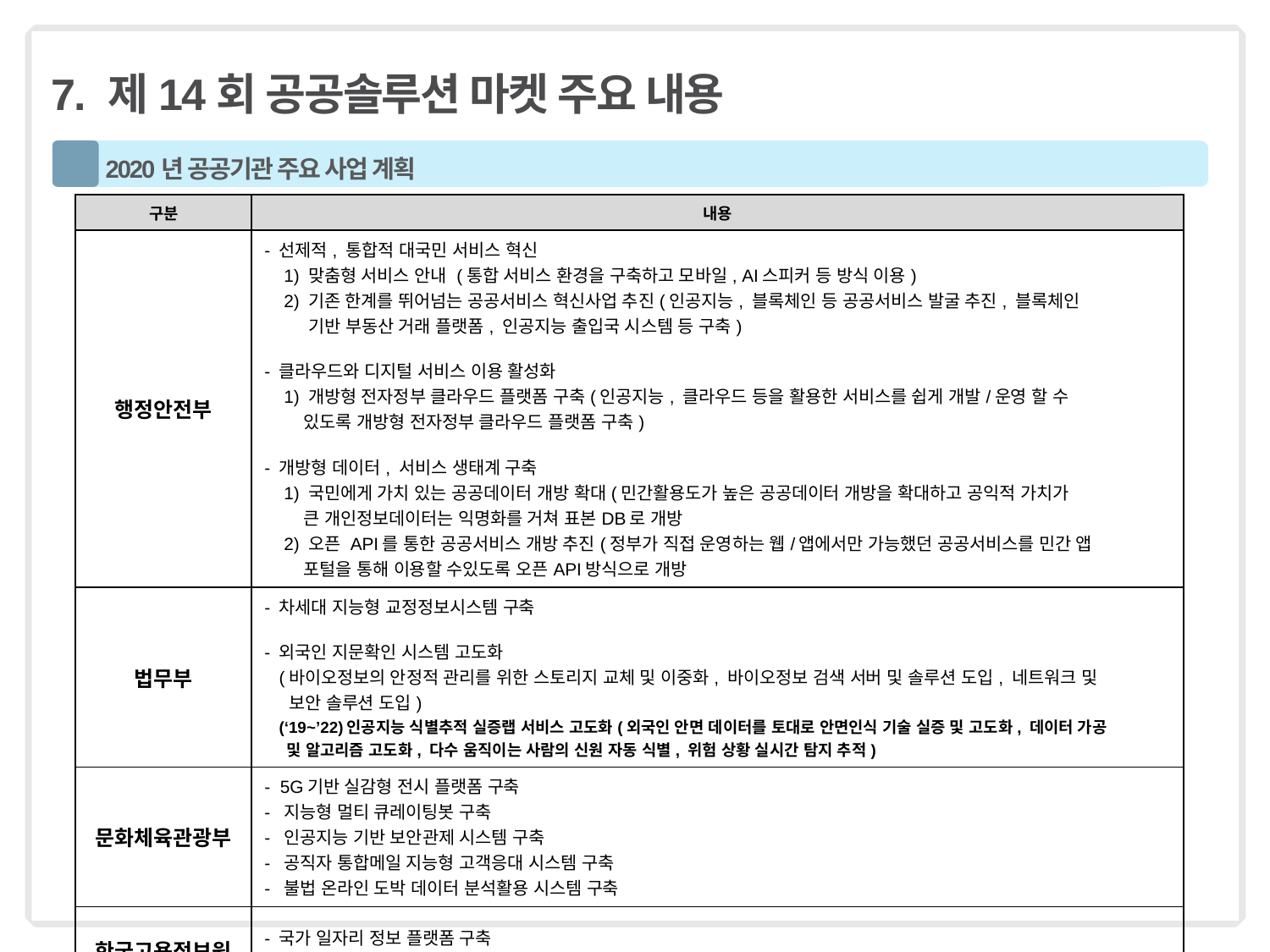

# 7. 제14회 공공솔루션 마켓 주요 내용
1
       2020년 공공기관 주요 사업 계획
| 구분 | 내용 |
| --- | --- |
| 행정안전부 | - 선제적, 통합적 대국민 서비스 혁신 1) 맞춤형 서비스 안내 (통합 서비스 환경을 구축하고 모바일, AI스피커 등 방식 이용) 2) 기존 한계를 뛰어넘는 공공서비스 혁신사업 추진(인공지능, 블록체인 등 공공서비스 발굴 추진, 블록체인 기반 부동산 거래 플랫폼, 인공지능 출입국 시스템 등 구축) - 클라우드와 디지털 서비스 이용 활성화 1) 개방형 전자정부 클라우드 플랫폼 구축(인공지능, 클라우드 등을 활용한 서비스를 쉽게 개발/운영 할 수 있도록 개방형 전자정부 클라우드 플랫폼 구축) - 개방형 데이터, 서비스 생태계 구축 1) 국민에게 가치 있는 공공데이터 개방 확대(민간활용도가 높은 공공데이터 개방을 확대하고 공익적 가치가 큰 개인정보데이터는 익명화를 거쳐 표본DB로 개방 2) 오픈 API를 통한 공공서비스 개방 추진(정부가 직접 운영하는 웹/앱에서만 가능했던 공공서비스를 민간 앱 포털을 통해 이용할 수있도록 오픈API방식으로 개방 |
| 법무부 | - 차세대 지능형 교정정보시스템 구축 - 외국인 지문확인 시스템 고도화 (바이오정보의 안정적 관리를 위한 스토리지 교체 및 이중화, 바이오정보 검색 서버 및 솔루션 도입, 네트워크 및 보안 솔루션 도입) (‘19~’22)인공지능 식별추적 실증랩 서비스 고도화(외국인 안면 데이터를 토대로 안면인식 기술 실증 및 고도화, 데이터 가공 및 알고리즘 고도화, 다수 움직이는 사람의 신원 자동 식별, 위험 상황 실시간 탐지 추적) |
| 문화체육관광부 | - 5G기반 실감형 전시 플랫폼 구축 - 지능형 멀티 큐레이팅봇 구축 - 인공지능 기반 보안관제 시스템 구축 - 공직자 통합메일 지능형 고객응대 시스템 구축 - 불법 온라인 도박 데이터 분석활용 시스템 구축 |
| 한국고용정보원 | - 국가 일자리 정보 플랫폼 구축 - 머신러닝 기반 일자리 매칭 시스템 구축 |